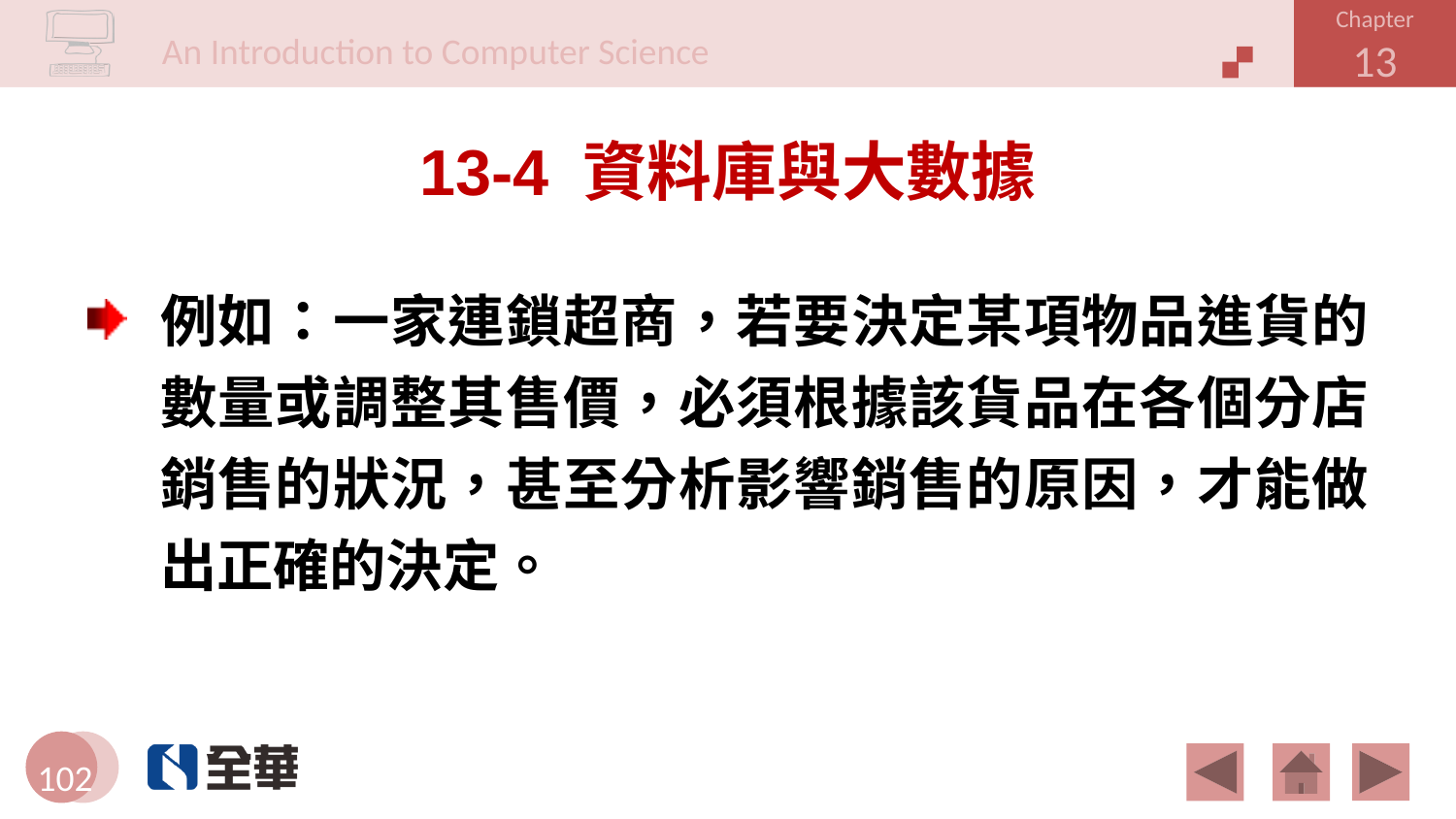

# 13-4 資料庫與大數據
例如：一家連鎖超商，若要決定某項物品進貨的數量或調整其售價，必須根據該貨品在各個分店銷售的狀況，甚至分析影響銷售的原因，才能做出正確的決定。